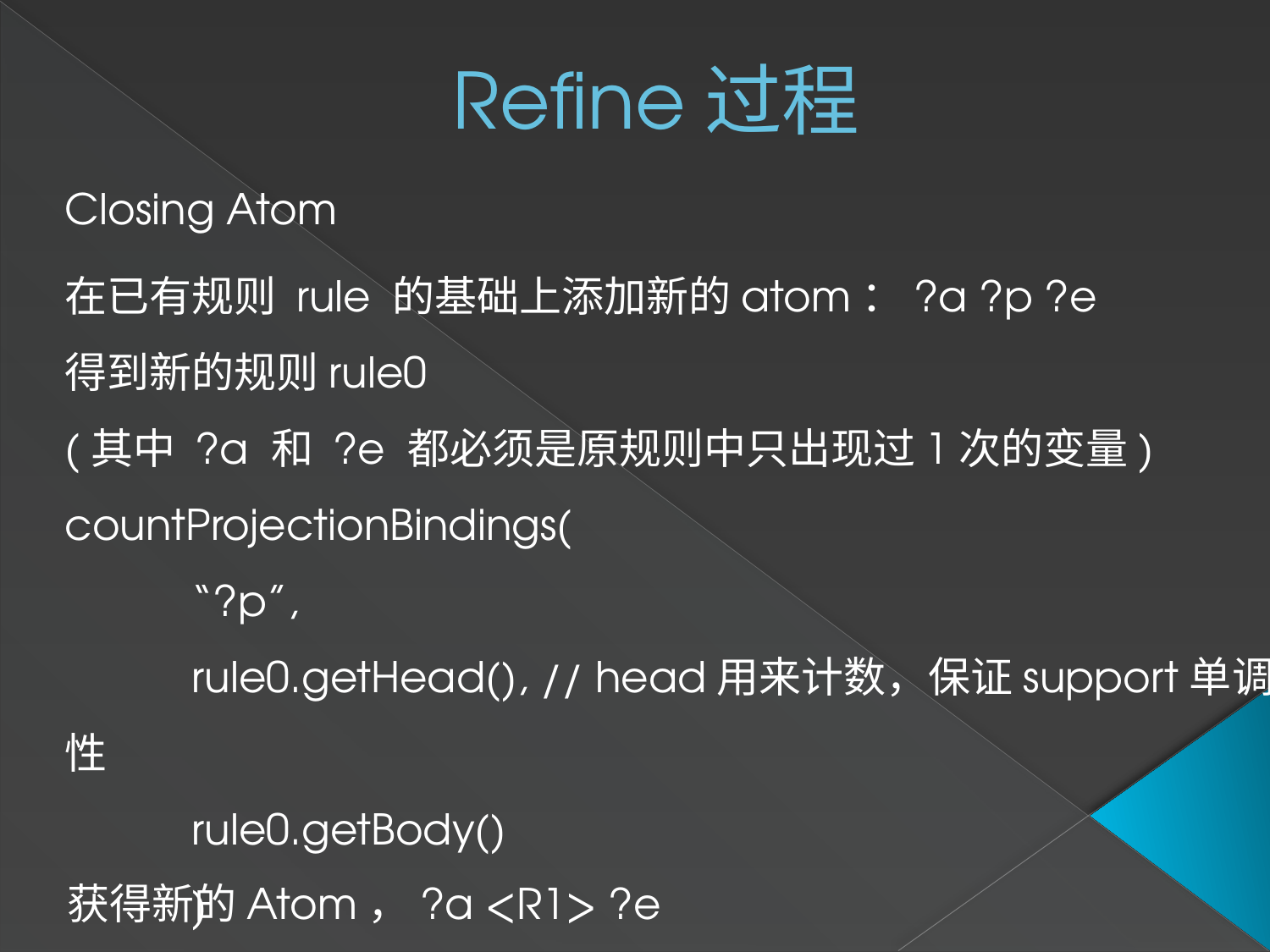

Refine过程
Closing Atom
在已有规则 rule 的基础上添加新的atom：?a ?p ?e
得到新的规则rule0
(其中 ?a 和 ?e 都必须是原规则中只出现过1次的变量) countProjectionBindings(
	“?p”,
	rule0.getHead(), // head用来计数，保证support单调性
	rule0.getBody()
	)
获得新的Atom，?a <R1> ?e